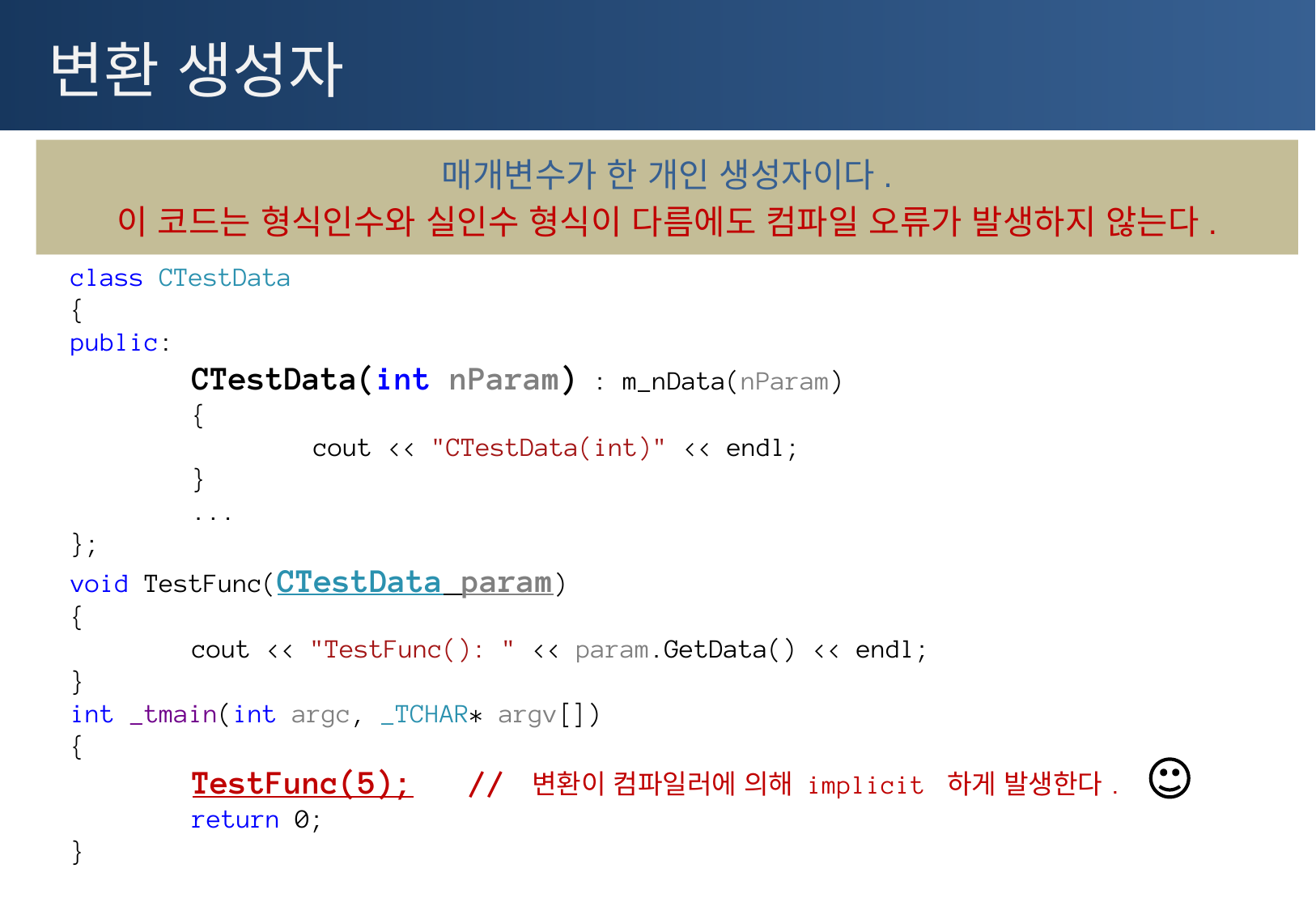

# 변환 생성자
매개변수가 한 개인 생성자이다.
이 코드는 형식인수와 실인수 형식이 다름에도 컴파일 오류가 발생하지 않는다.
class CTestData
{
public:
	CTestData(int nParam) : m_nData(nParam)
	{
		cout << "CTestData(int)" << endl;
	}
	...
};
void TestFunc(CTestData param)
{
	cout << "TestFunc(): " << param.GetData() << endl;
}
int _tmain(int argc, _TCHAR* argv[])
{
	TestFunc(5);   // 변환이 컴파일러에 의해 implicit 하게 발생한다.
	return 0;
}